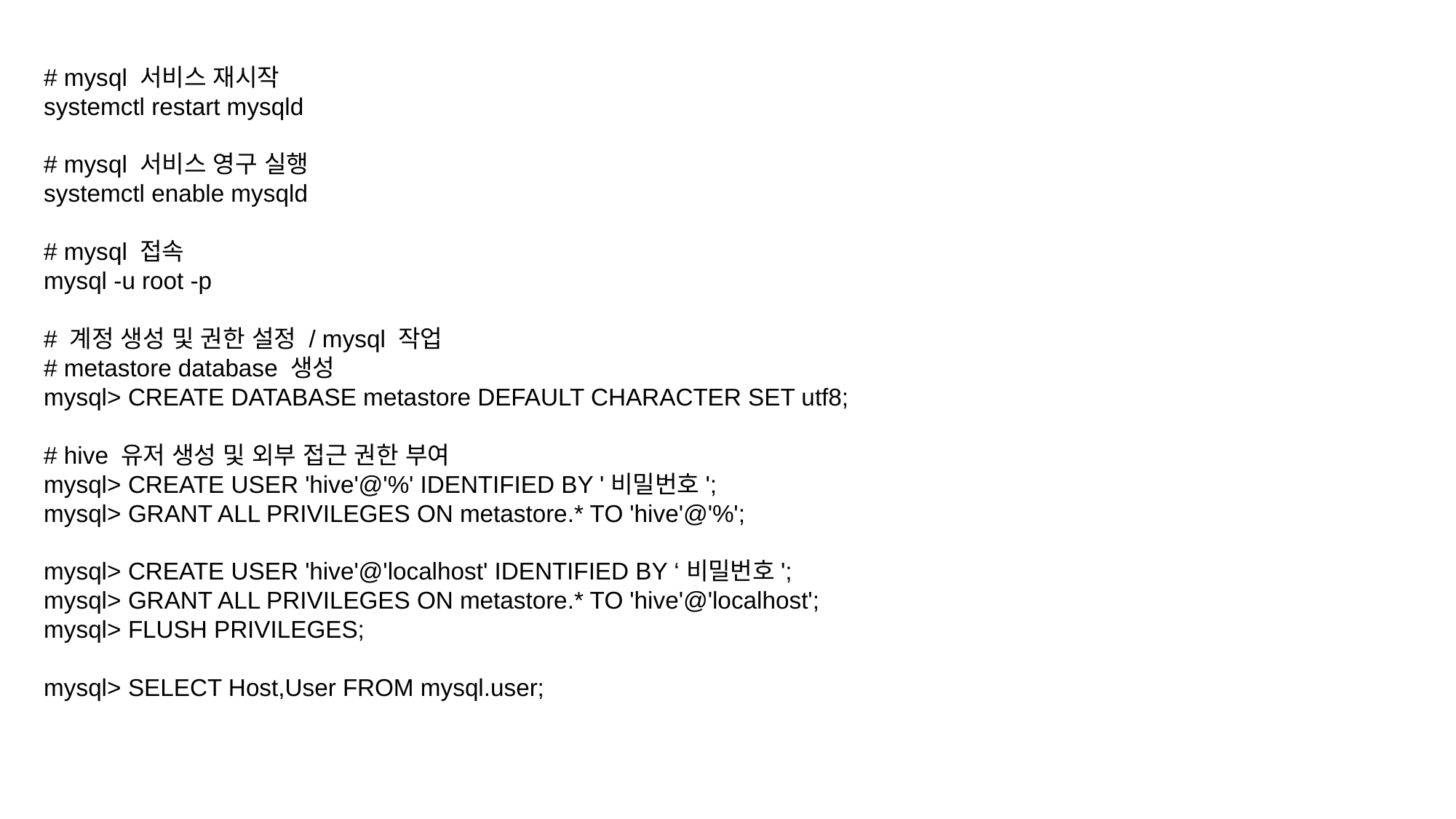

# mysql 서비스 재시작
systemctl restart mysqld

# mysql 서비스 영구 실행
systemctl enable mysqld

# mysql 접속
mysql -u root -p

# 계정 생성 및 권한 설정 / mysql 작업
# metastore database 생성
mysql> CREATE DATABASE metastore DEFAULT CHARACTER SET utf8;

# hive 유저 생성 및 외부 접근 권한 부여
mysql> CREATE USER 'hive'@'%' IDENTIFIED BY '비밀번호';
mysql> GRANT ALL PRIVILEGES ON metastore.* TO 'hive'@'%';

mysql> CREATE USER 'hive'@'localhost' IDENTIFIED BY ‘비밀번호';
mysql> GRANT ALL PRIVILEGES ON metastore.* TO 'hive'@'localhost';
mysql> FLUSH PRIVILEGES;

mysql> SELECT Host,User FROM mysql.user;